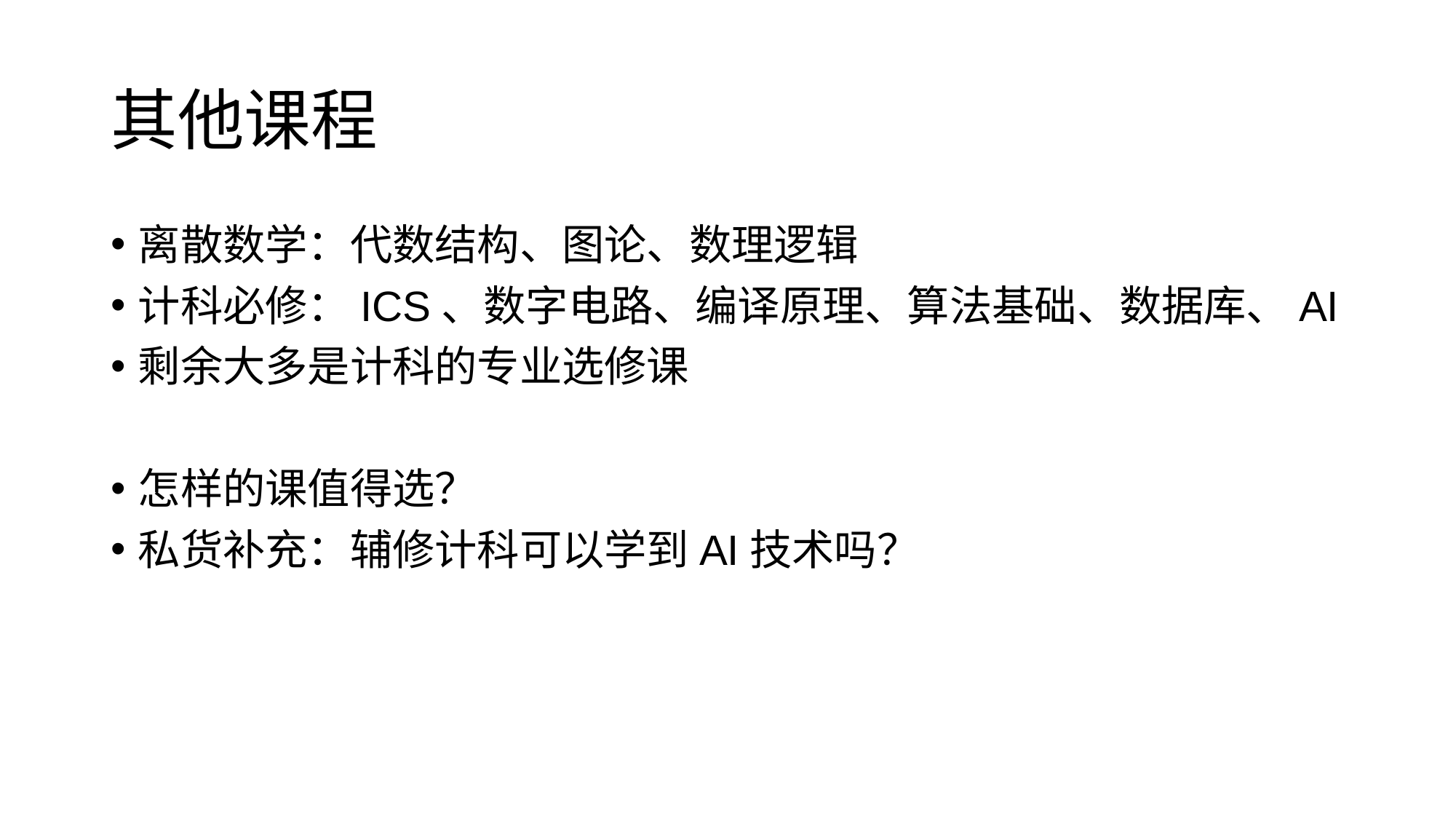

# 其他课程
离散数学：代数结构、图论、数理逻辑
计科必修：ICS、数字电路、编译原理、算法基础、数据库、AI
剩余大多是计科的专业选修课

怎样的课值得选？
私货补充：辅修计科可以学到AI技术吗？